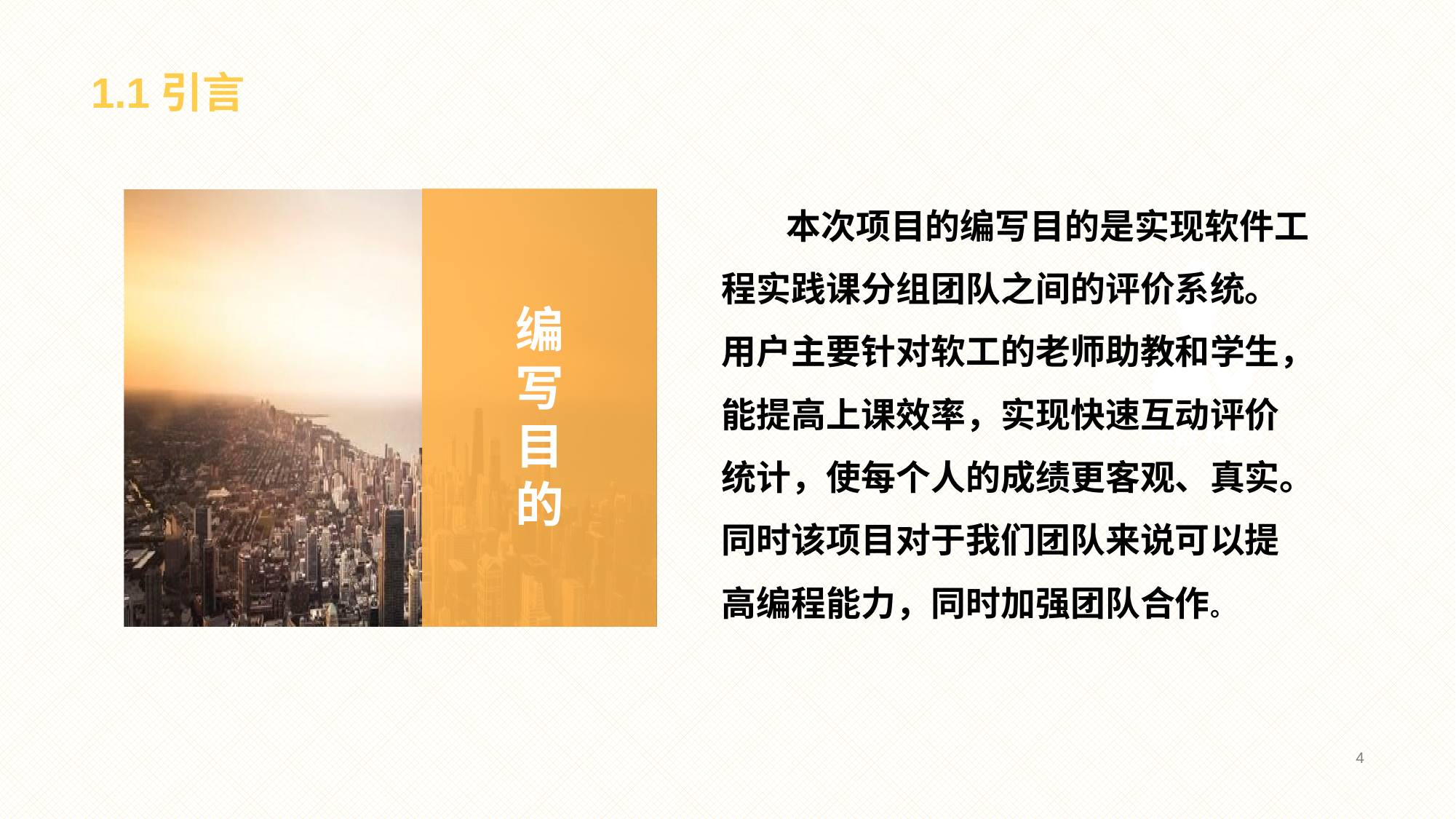

# 1.1引言
       本次项目的编写目的是实现软件工程实践课分组团队之间的评价系统。用户主要针对软工的老师助教和学生，能提高上课效率，实现快速互动评价统计，使每个人的成绩更客观、真实。同时该项目对于我们团队来说可以提高编程能力，同时加强团队合作。

编
写
目
的

Text here
4